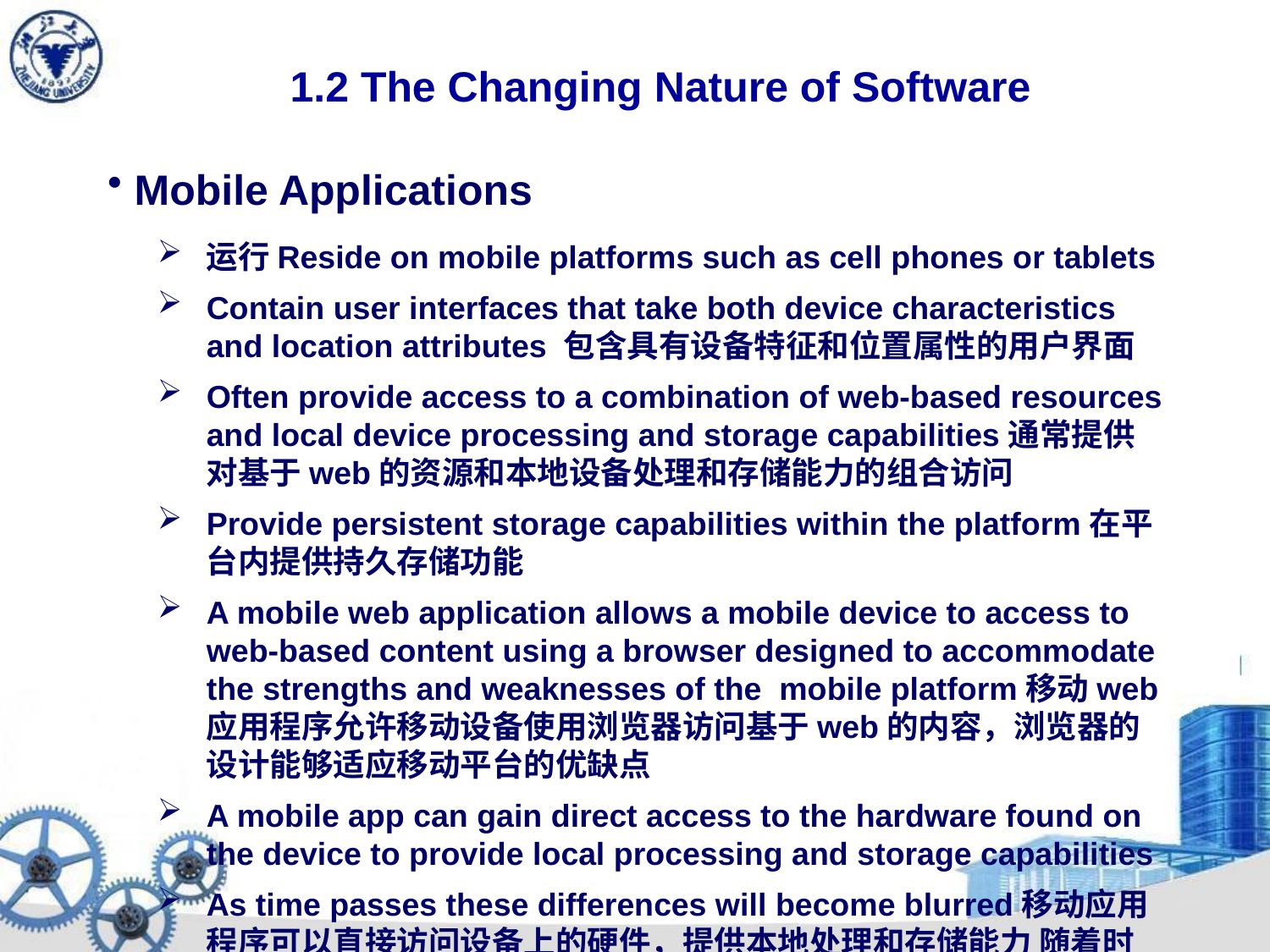

# 1.2 The Changing Nature of Software
 Mobile Applications
运行Reside on mobile platforms such as cell phones or tablets
Contain user interfaces that take both device characteristics and location attributes 包含具有设备特征和位置属性的用户界面
Often provide access to a combination of web-based resources and local device processing and storage capabilities通常提供对基于web的资源和本地设备处理和存储能力的组合访问
Provide persistent storage capabilities within the platform在平台内提供持久存储功能
A mobile web application allows a mobile device to access to web-based content using a browser designed to accommodate the strengths and weaknesses of the  mobile platform移动web应用程序允许移动设备使用浏览器访问基于web的内容，浏览器的设计能够适应移动平台的优缺点
A mobile app can gain direct access to the hardware found on the device to provide local processing and storage capabilities
As time passes these differences will become blurred移动应用程序可以直接访问设备上的硬件，提供本地处理和存储能力 随着时间的推移，这些差异将变得模糊